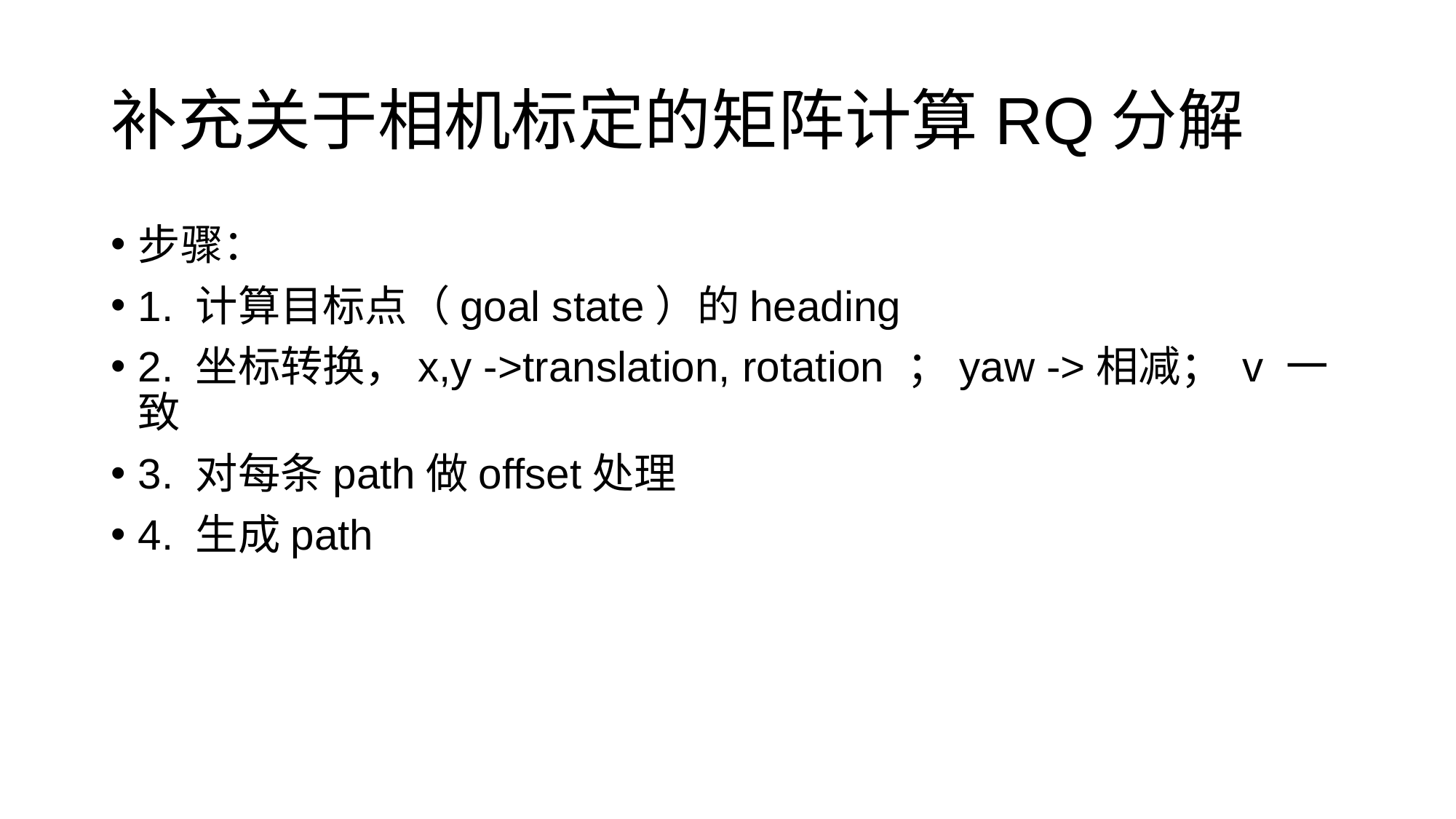

# 补充关于相机标定的矩阵计算RQ分解
步骤：
1. 计算目标点（goal state）的heading
2. 坐标转换，x,y ->translation, rotation ；yaw ->相减； v 一致
3. 对每条path做offset处理
4. 生成path